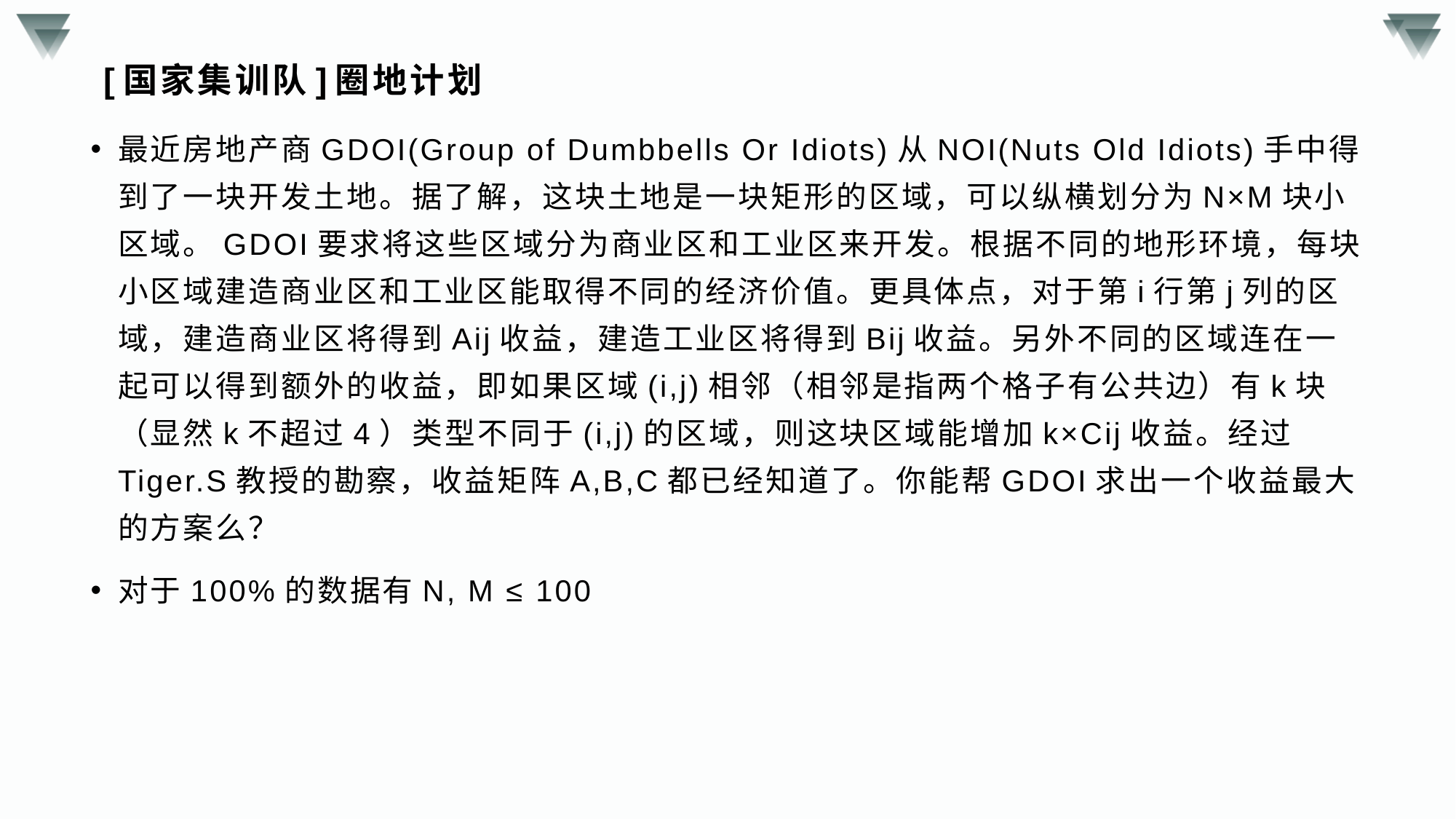

# [国家集训队]圈地计划
最近房地产商GDOI(Group of Dumbbells Or Idiots)从NOI(Nuts Old Idiots)手中得到了一块开发土地。据了解，这块土地是一块矩形的区域，可以纵横划分为N×M块小区域。GDOI要求将这些区域分为商业区和工业区来开发。根据不同的地形环境，每块小区域建造商业区和工业区能取得不同的经济价值。更具体点，对于第i行第j列的区域，建造商业区将得到Aij收益，建造工业区将得到Bij收益。另外不同的区域连在一起可以得到额外的收益，即如果区域(i,j)相邻（相邻是指两个格子有公共边）有k块（显然k不超过4）类型不同于(i,j)的区域，则这块区域能增加k×Cij收益。经过Tiger.S教授的勘察，收益矩阵A,B,C都已经知道了。你能帮GDOI求出一个收益最大的方案么？
对于100%的数据有N, M ≤ 100